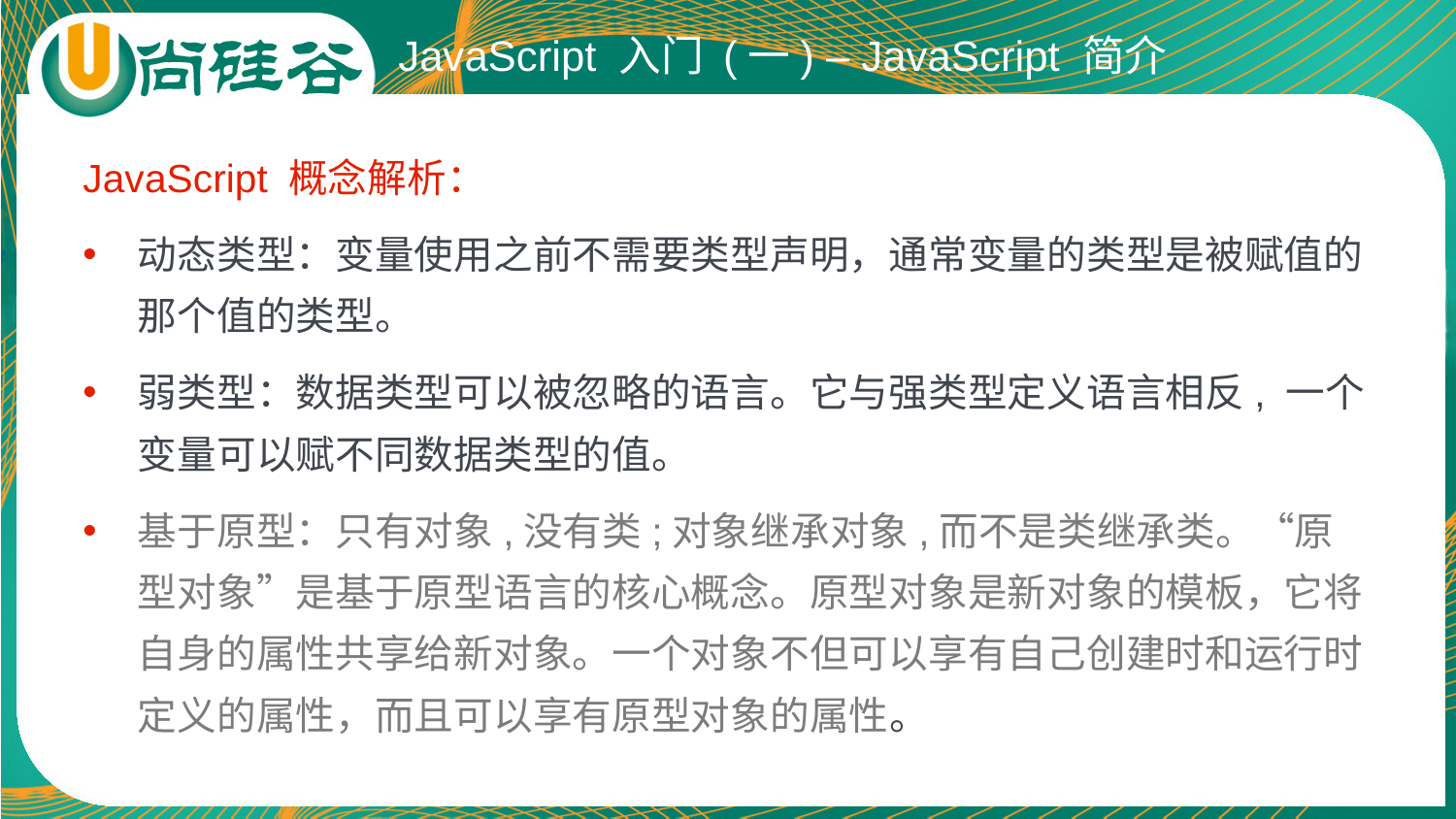

# JavaScript 入门 (一) – JavaScript 简介
JavaScript 概念解析：
动态类型：变量使用之前不需要类型声明，通常变量的类型是被赋值的那个值的类型。
弱类型：数据类型可以被忽略的语言。它与强类型定义语言相反, 一个变量可以赋不同数据类型的值。
基于原型：只有对象,没有类;对象继承对象,而不是类继承类。“原型对象”是基于原型语言的核心概念。原型对象是新对象的模板，它将自身的属性共享给新对象。一个对象不但可以享有自己创建时和运行时定义的属性，而且可以享有原型对象的属性。